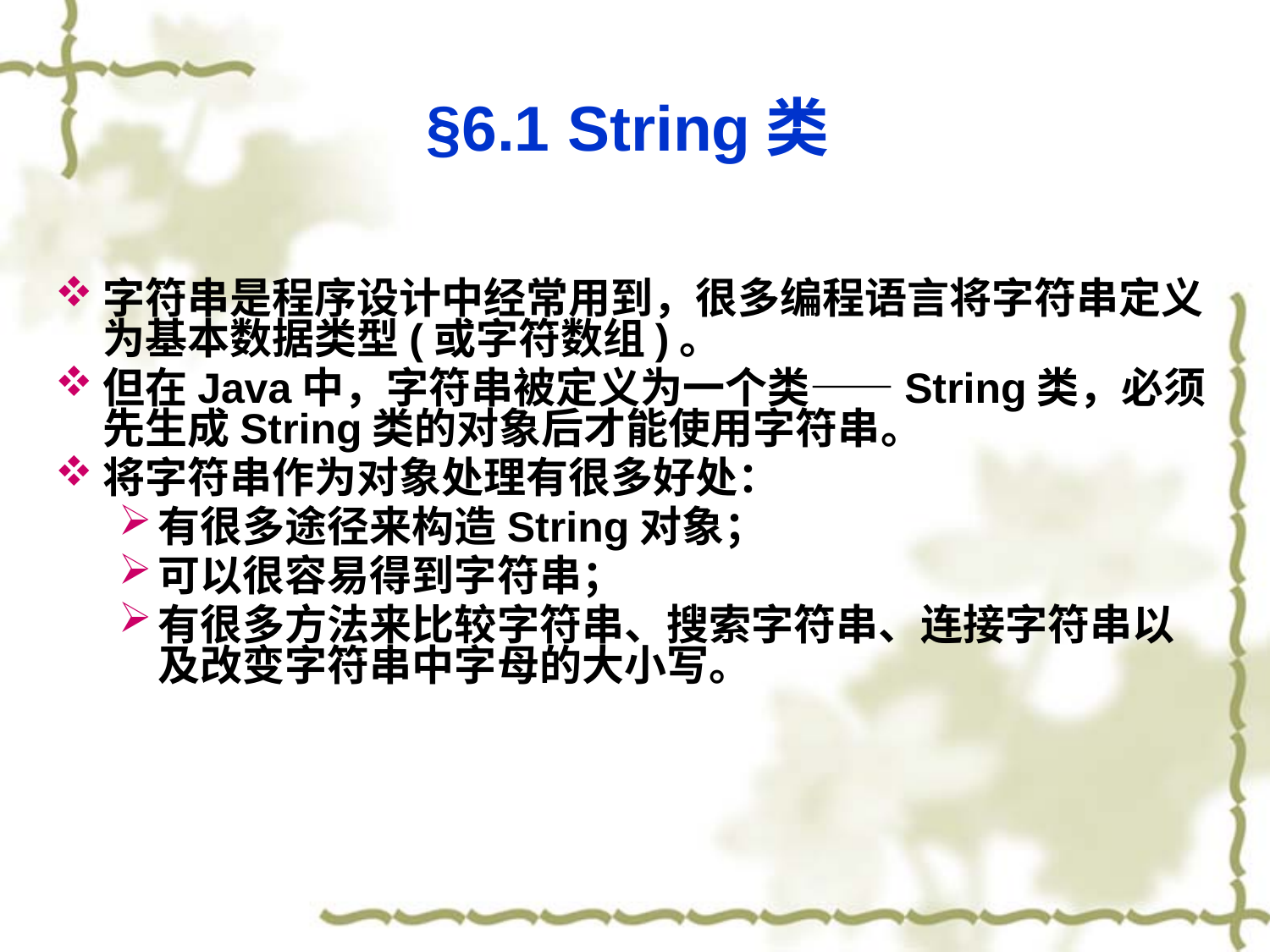

# §6.1 String类
字符串是程序设计中经常用到，很多编程语言将字符串定义为基本数据类型(或字符数组)。
但在Java中，字符串被定义为一个类——String类，必须先生成String类的对象后才能使用字符串。
将字符串作为对象处理有很多好处：
有很多途径来构造String对象；
可以很容易得到字符串；
有很多方法来比较字符串、搜索字符串、连接字符串以及改变字符串中字母的大小写。